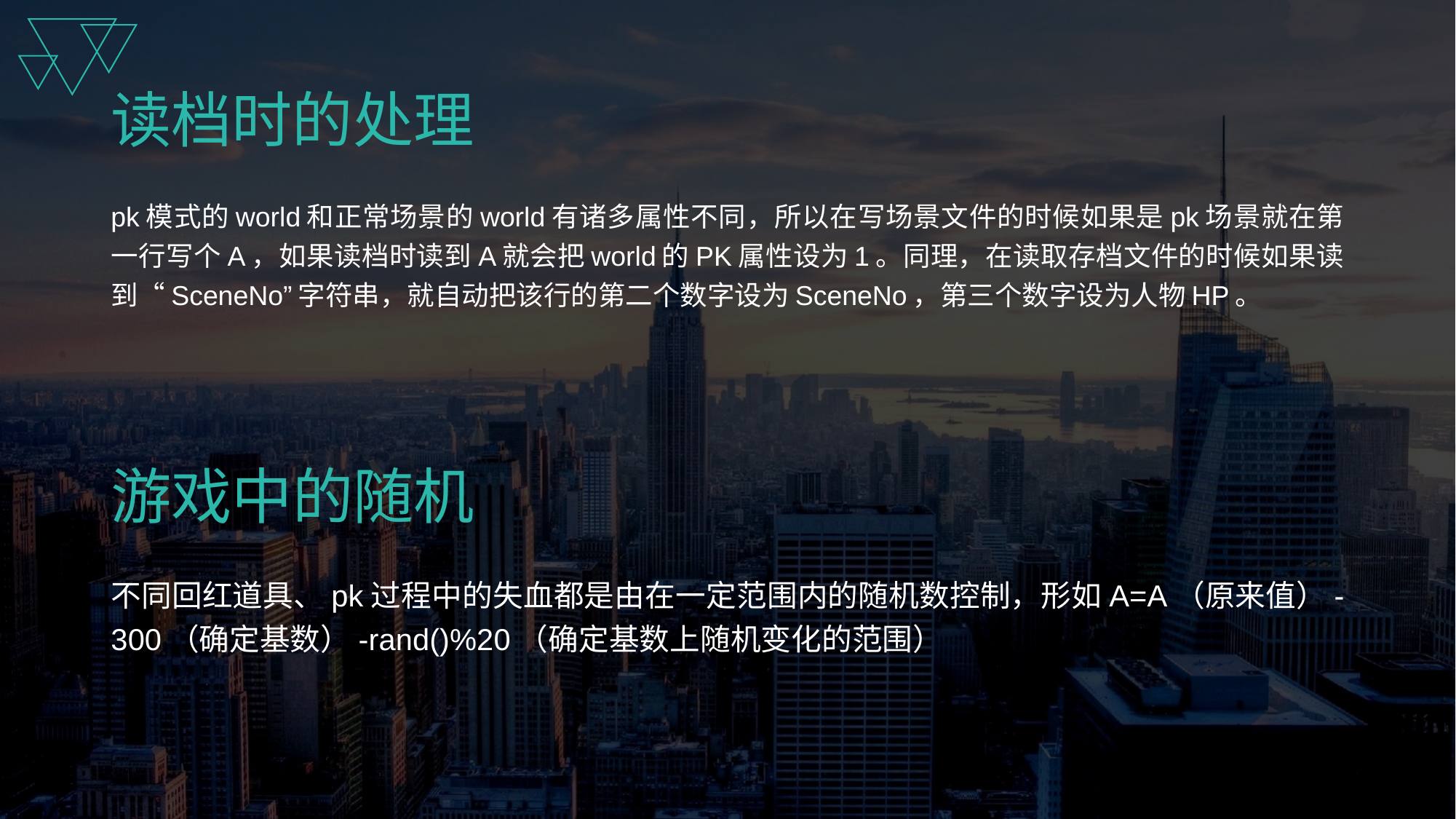

# 读档时的处理
pk模式的world和正常场景的world有诸多属性不同，所以在写场景文件的时候如果是pk场景就在第一行写个A，如果读档时读到A就会把world的PK属性设为1。同理，在读取存档文件的时候如果读到“SceneNo”字符串，就自动把该行的第二个数字设为SceneNo，第三个数字设为人物HP。
游戏中的随机
不同回红道具、pk过程中的失血都是由在一定范围内的随机数控制，形如A=A（原来值）-300（确定基数）-rand()%20（确定基数上随机变化的范围）